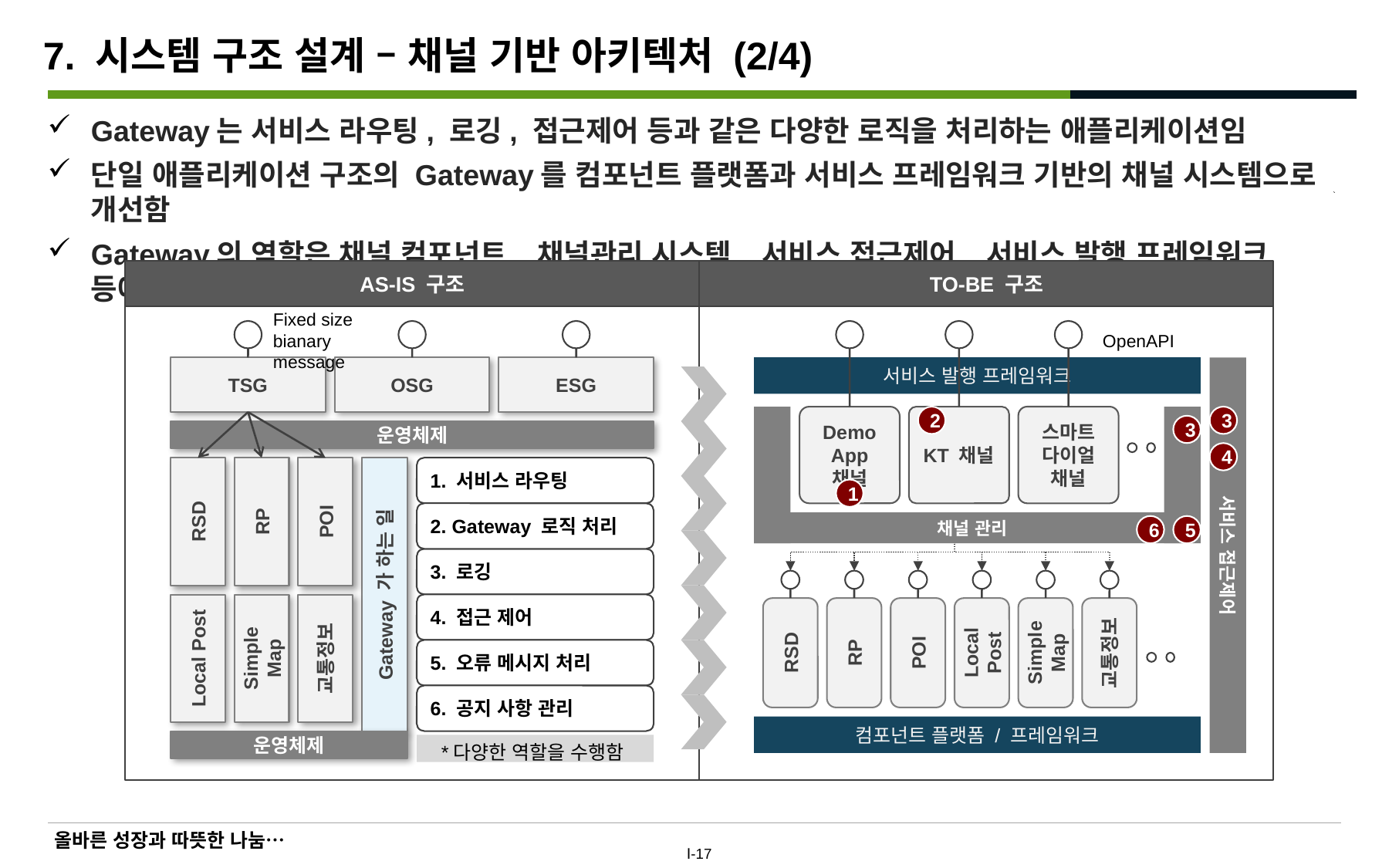

# 7. 시스템 구조 설계 – 채널 기반 아키텍처 (2/4)
Gateway는 서비스 라우팅, 로깅, 접근제어 등과 같은 다양한 로직을 처리하는 애플리케이션임
단일 애플리케이션 구조의 Gateway를 컴포넌트 플랫폼과 서비스 프레임워크 기반의 채널 시스템으로 개선함
Gateway의 역할은 채널 컴포넌트, 채널관리 시스템, 서비스 접근제어, 서비스 발행 프레임워크 등에서 나누어서 수행함
AS-IS 구조
TO-BE 구조
Fixed size
bianary message

OpenAPI
TSG
OSG
ESG
서비스 발행 프레임워크
서비스 접근제어

KT 채널
스마트 다이얼 채널

Demo App 채널
2

3
3
운영체제

4
1. 서비스 라우팅

1
RSD
RP
POI
2. Gateway 로직 처리
채널 관리
6
5

3. 로깅

Gateway 가 하는 일

4. 접근 제어
RSD
POI
Simple Map
교통정보
RP
Local Post
Local Post
Simple Map
교통정보
5. 오류 메시지 처리

6. 공지 사항 관리

컴포넌트 플랫폼 / 프레임워크
운영체제
*다양한 역할을 수행함